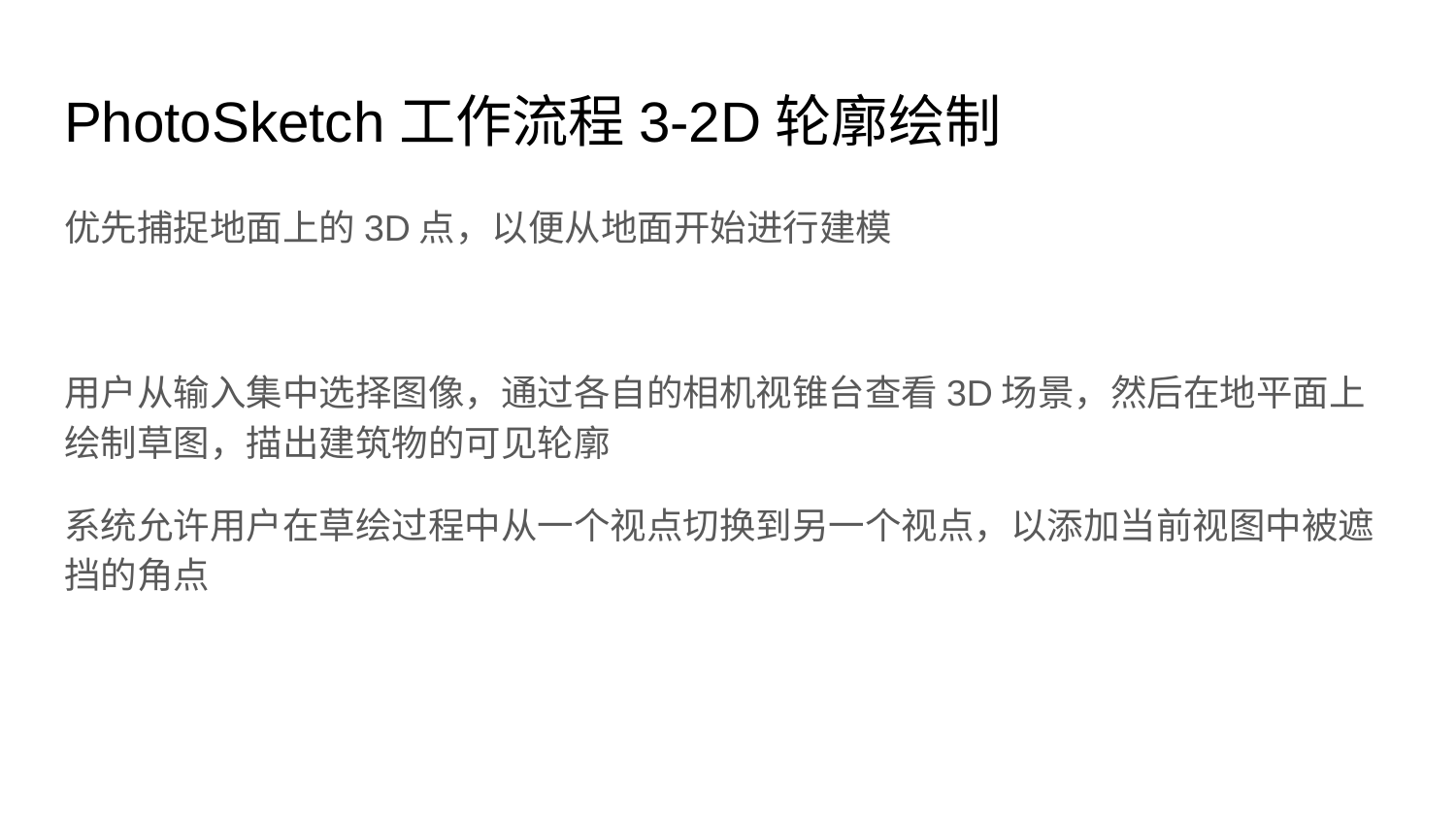

# PhotoSketch工作流程3-2D轮廓绘制
优先捕捉地面上的3D点，以便从地面开始进行建模

用户从输入集中选择图像，通过各自的相机视锥台查看3D场景，然后在地平面上绘制草图，描出建筑物的可见轮廓
系统允许用户在草绘过程中从一个视点切换到另一个视点，以添加当前视图中被遮挡的角点